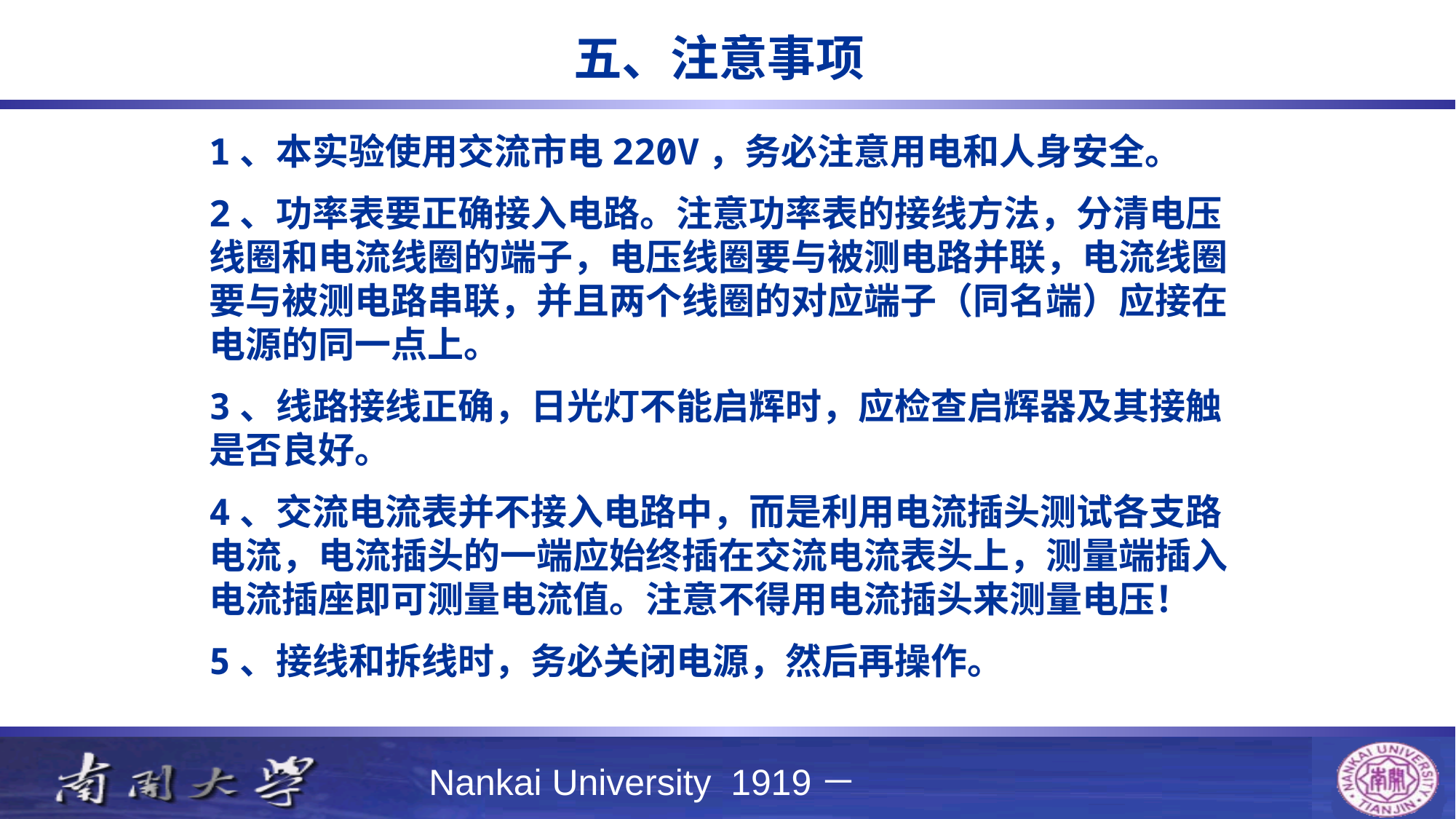

五、注意事项
1、本实验使用交流市电220V，务必注意用电和人身安全。
2、功率表要正确接入电路。注意功率表的接线方法，分清电压线圈和电流线圈的端子，电压线圈要与被测电路并联，电流线圈要与被测电路串联，并且两个线圈的对应端子（同名端）应接在电源的同一点上。
3、线路接线正确，日光灯不能启辉时，应检查启辉器及其接触是否良好。
4、交流电流表并不接入电路中，而是利用电流插头测试各支路电流，电流插头的一端应始终插在交流电流表头上，测量端插入电流插座即可测量电流值。注意不得用电流插头来测量电压！
5、接线和拆线时，务必关闭电源，然后再操作。